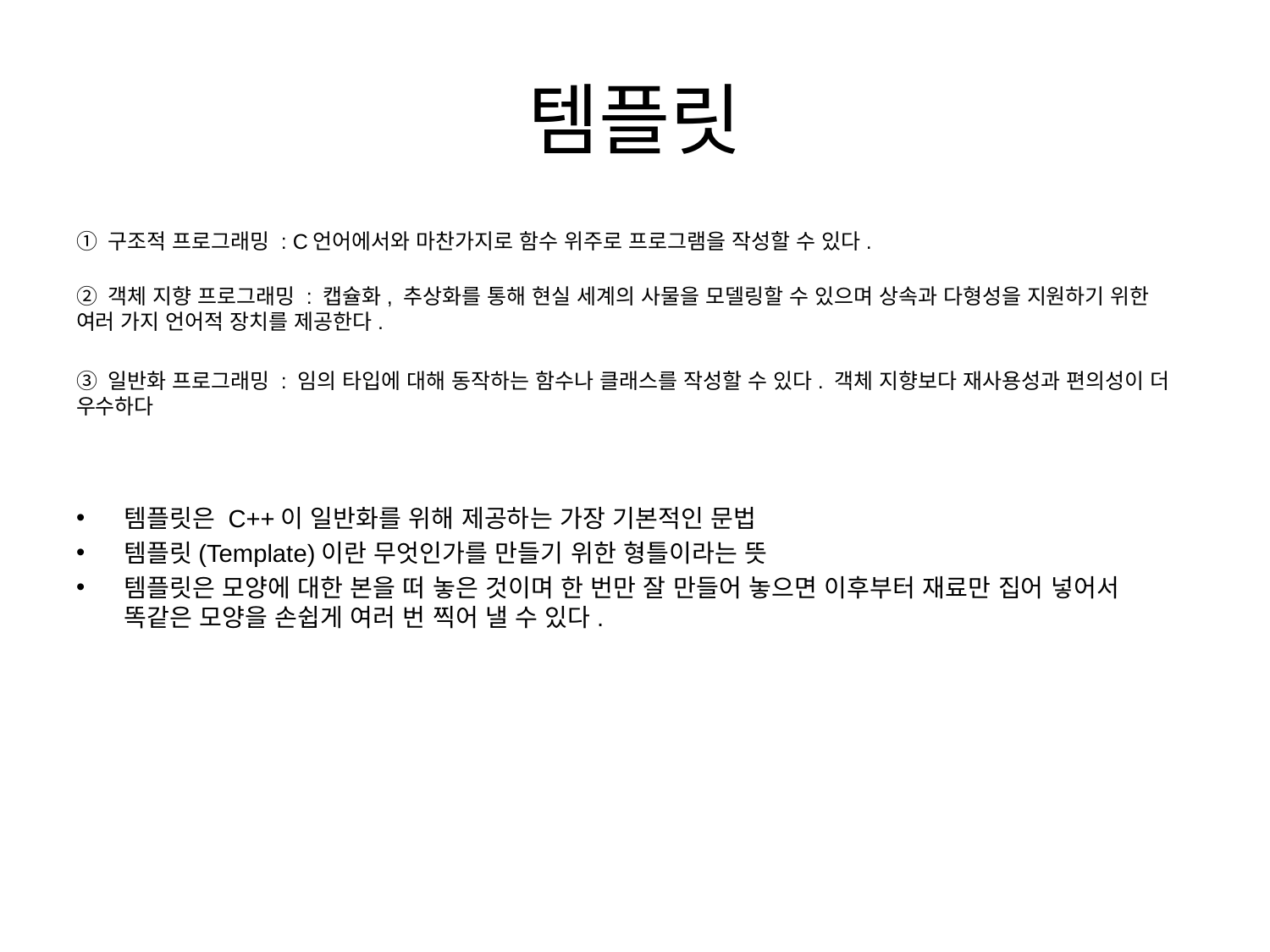

# 템플릿
① 구조적 프로그래밍 : C언어에서와 마찬가지로 함수 위주로 프로그램을 작성할 수 있다.
② 객체 지향 프로그래밍 : 캡슐화, 추상화를 통해 현실 세계의 사물을 모델링할 수 있으며 상속과 다형성을 지원하기 위한 여러 가지 언어적 장치를 제공한다.

③ 일반화 프로그래밍 : 임의 타입에 대해 동작하는 함수나 클래스를 작성할 수 있다. 객체 지향보다 재사용성과 편의성이 더 우수하다

템플릿은 C++이 일반화를 위해 제공하는 가장 기본적인 문법
템플릿(Template)이란 무엇인가를 만들기 위한 형틀이라는 뜻
템플릿은 모양에 대한 본을 떠 놓은 것이며 한 번만 잘 만들어 놓으면 이후부터 재료만 집어 넣어서 똑같은 모양을 손쉽게 여러 번 찍어 낼 수 있다.